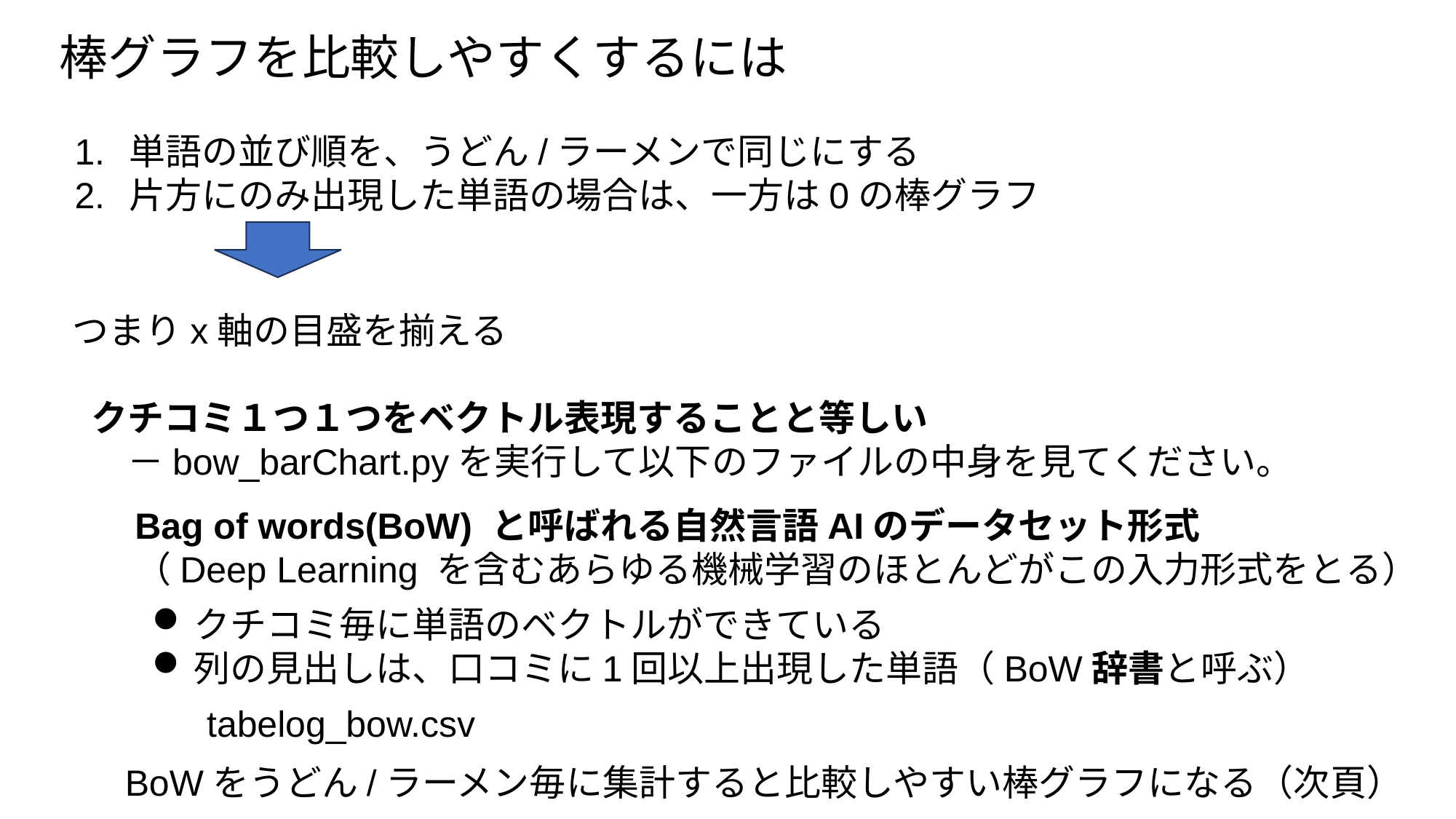

棒グラフを比較しやすくするには
単語の並び順を、うどん/ラーメンで同じにする
片方にのみ出現した単語の場合は、一方は0の棒グラフ

つまりx軸の目盛を揃える
クチコミ１つ１つをベクトル表現することと等しい
　－bow_barChart.pyを実行して以下のファイルの中身を見てください。
Bag of words(BoW) と呼ばれる自然言語AIのデータセット形式
（Deep Learning を含むあらゆる機械学習のほとんどがこの入力形式をとる）
クチコミ毎に単語のベクトルができている
列の見出しは、口コミに1回以上出現した単語（BoW辞書と呼ぶ）
tabelog_bow.csv
BoWをうどん/ラーメン毎に集計すると比較しやすい棒グラフになる（次頁）